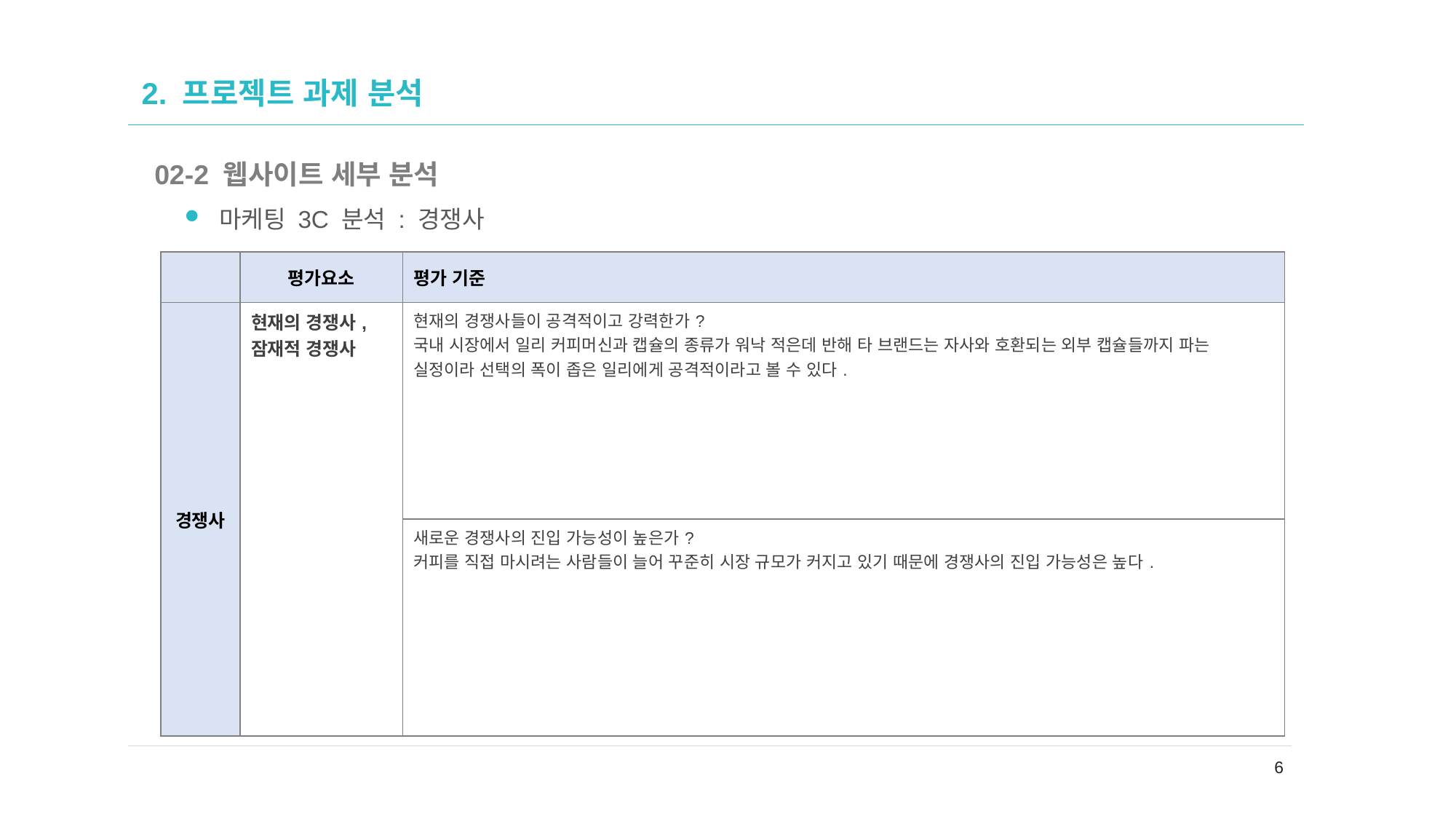

02
# 2. 프로젝트 과제 분석
02-2 웹사이트 세부 분석
마케팅 3C 분석 : 경쟁사

|  | 평가요소 | 평가 기준 |
| --- | --- | --- |
| 경쟁사 | 현재의 경쟁사, 잠재적 경쟁사 | 현재의 경쟁사들이 공격적이고 강력한가? 국내 시장에서 일리 커피머신과 캡슐의 종류가 워낙 적은데 반해 타 브랜드는 자사와 호환되는 외부 캡슐들까지 파는 실정이라 선택의 폭이 좁은 일리에게 공격적이라고 볼 수 있다. |
|  |  | 새로운 경쟁사의 진입 가능성이 높은가? 커피를 직접 마시려는 사람들이 늘어 꾸준히 시장 규모가 커지고 있기 때문에 경쟁사의 진입 가능성은 높다. |
6